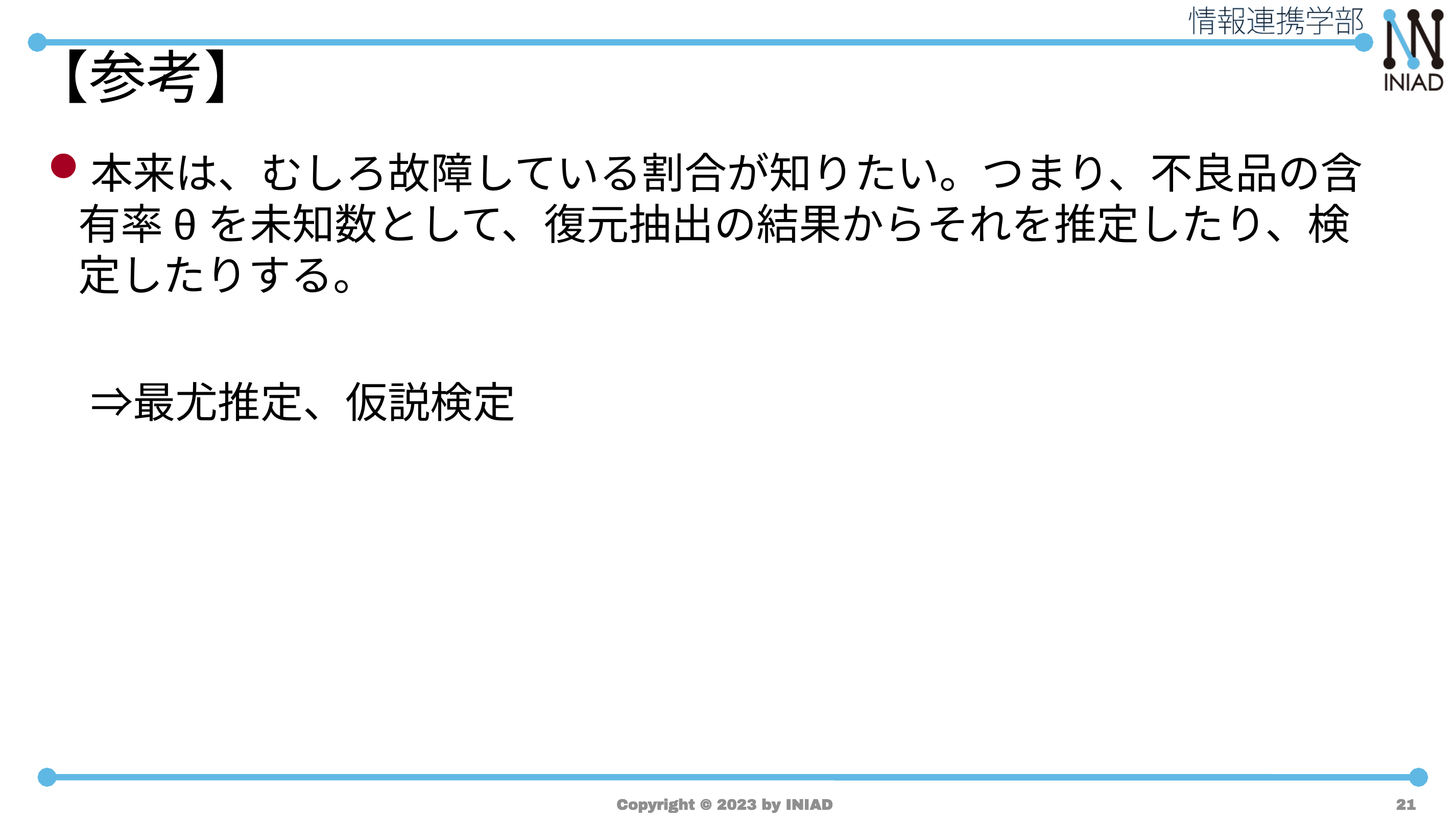

# 【参考】
本来は、むしろ故障している割合が知りたい。つまり、不良品の含有率θを未知数として、復元抽出の結果からそれを推定したり、検定したりする。

　⇒最尤推定、仮説検定
Copyright © 2023 by INIAD
21